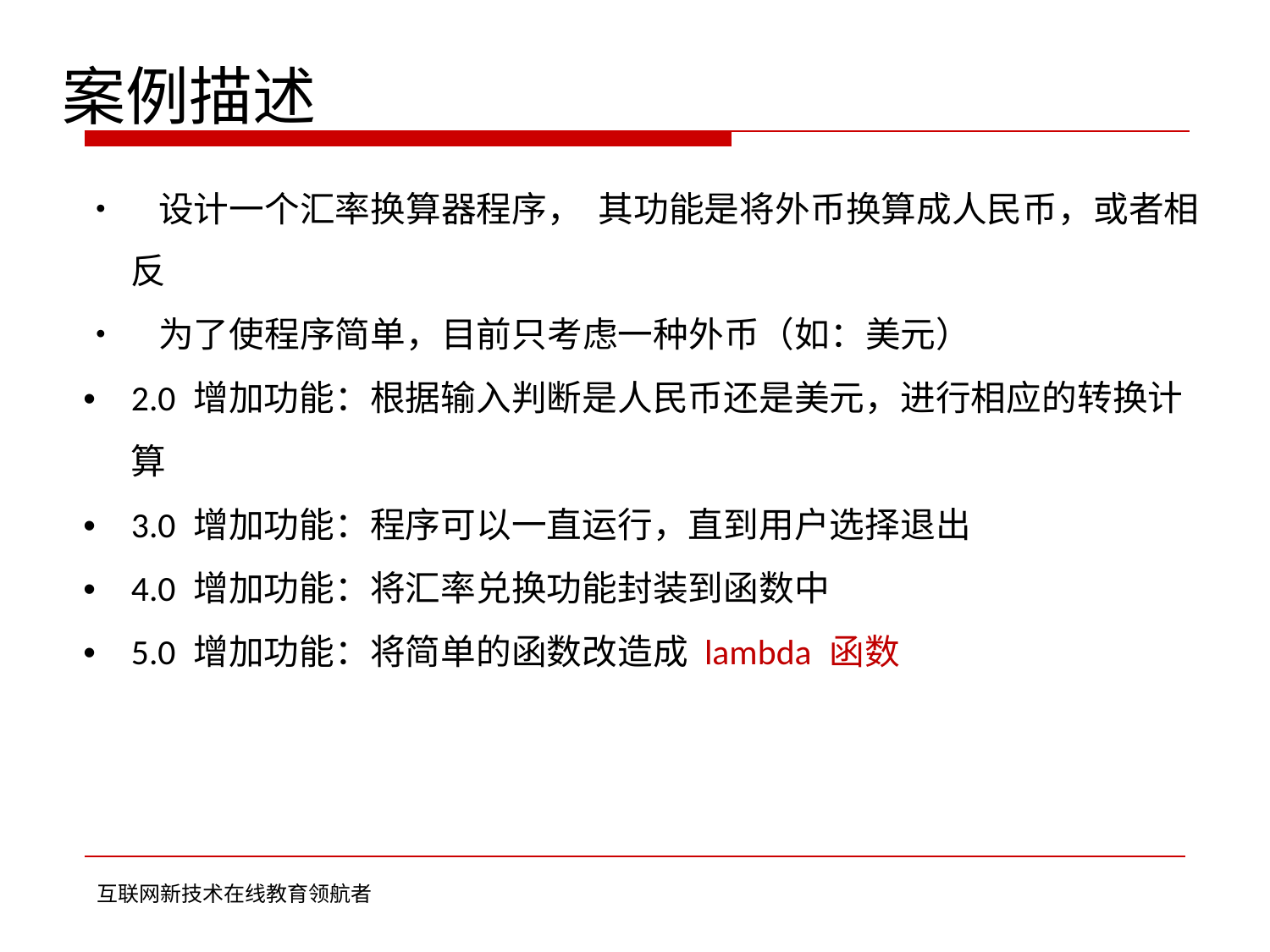

案例描述

	•    设计一个汇率换算器程序，  其功能是将外币换算成人民币，或者相
		反
	•    为了使程序简单，目前只考虑一种外币（如：美元）

	•    2.0 增加功能：根据输入判断是人民币还是美元，进行相应的转换计
		算
	•    3.0 增加功能：程序可以一直运行，直到用户选择退出
	•    4.0 增加功能：将汇率兑换功能封装到函数中
	•    5.0 增加功能：将简单的函数改造成 lambda 函数

互联网新技术在线教育领航者